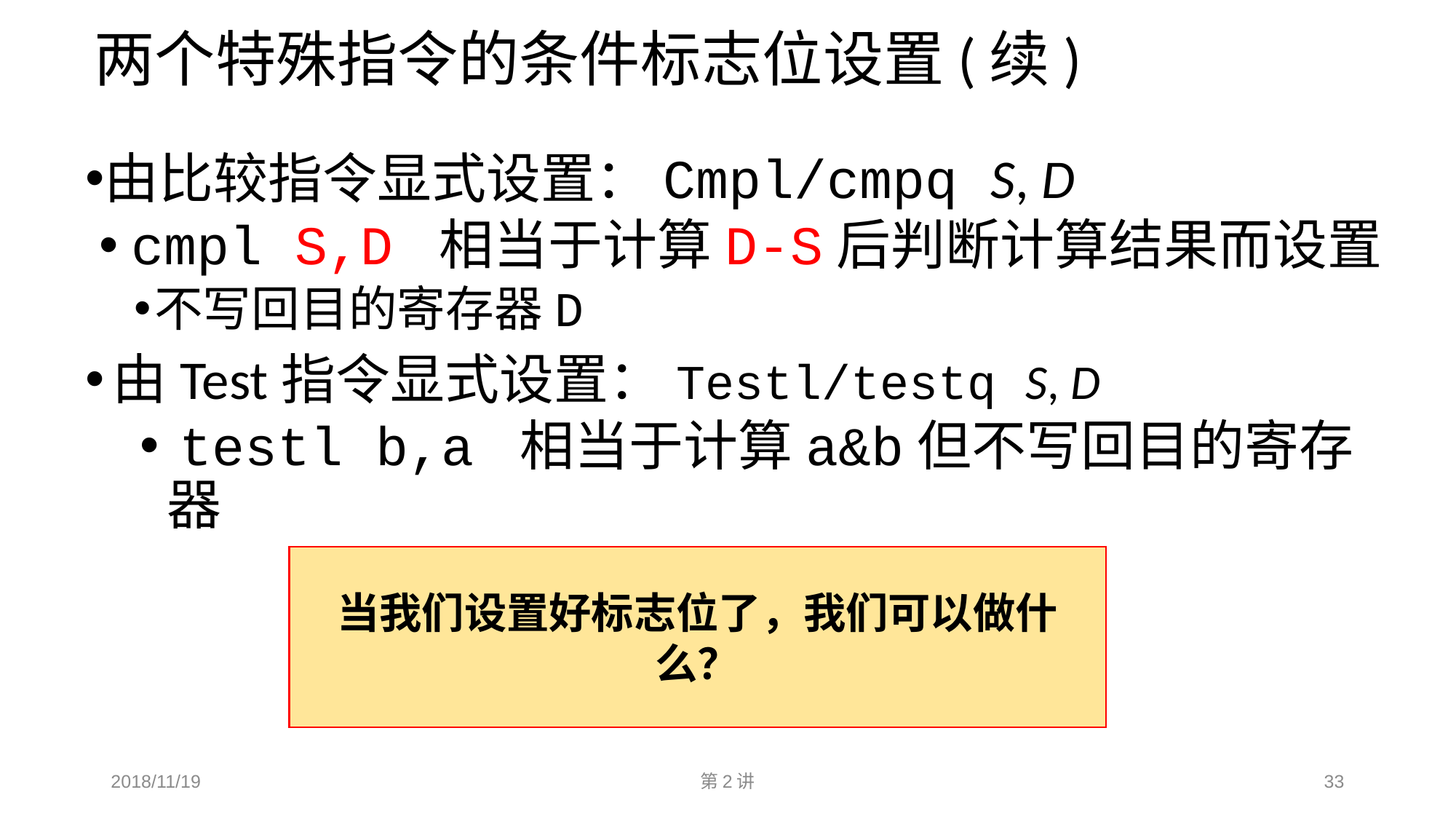

# 两个特殊指令的条件标志位设置(续)
由比较指令显式设置：Cmpl/cmpq S, D
 cmpl S,D 相当于计算D-S后判断计算结果而设置
不写回目的寄存器D
由Test指令显式设置：Testl/testq S, D
 testl b,a 相当于计算a&b但不写回目的寄存器
当我们设置好标志位了，我们可以做什么？
2018/11/19
第2讲
33